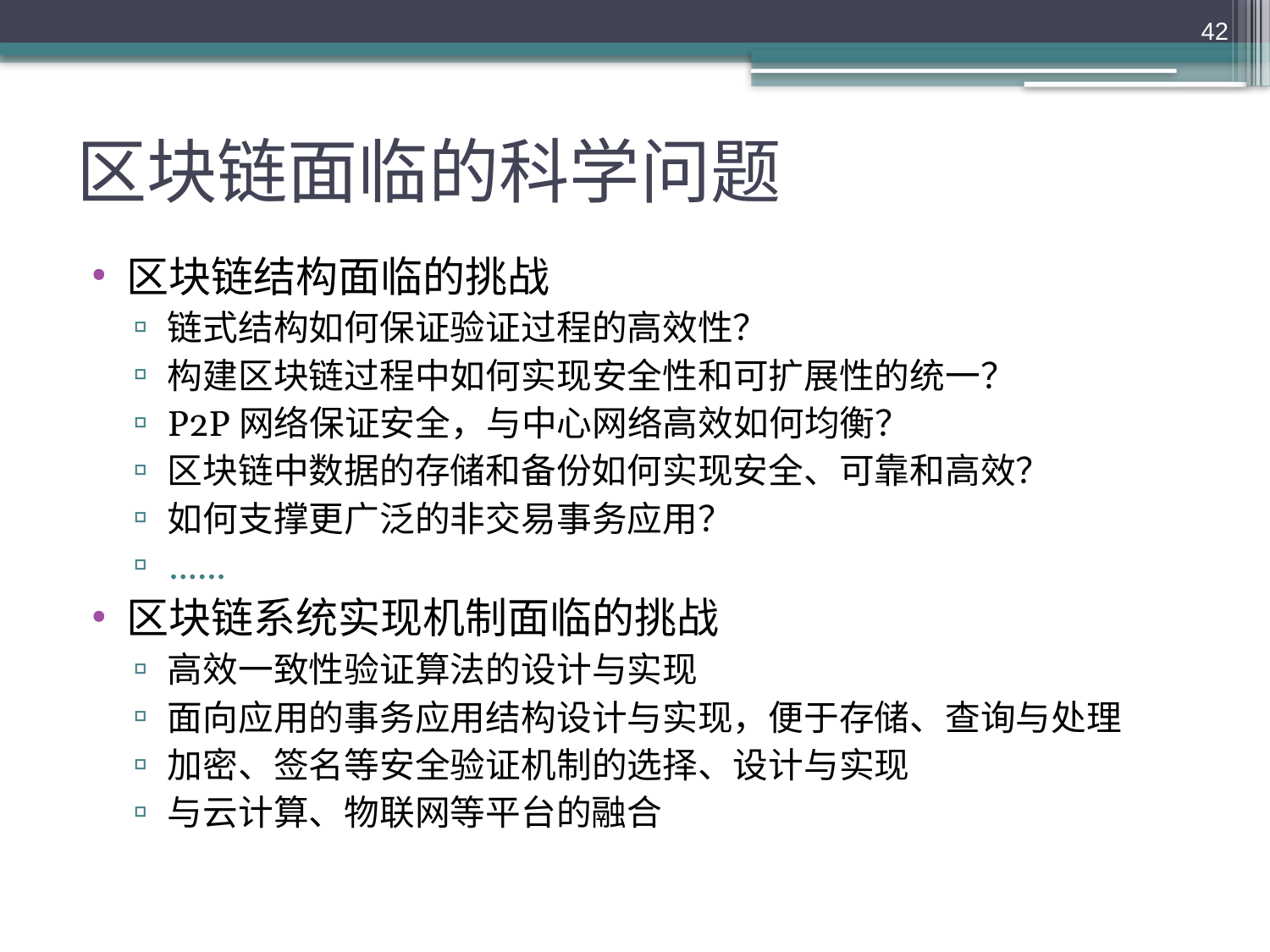

42

# 区块链面临的科学问题
区块链结构面临的挑战
链式结构如何保证验证过程的高效性？
构建区块链过程中如何实现安全性和可扩展性的统一？
P2P网络保证安全，与中心网络高效如何均衡？
区块链中数据的存储和备份如何实现安全、可靠和高效？
如何支撑更广泛的非交易事务应用？
……
区块链系统实现机制面临的挑战
高效一致性验证算法的设计与实现
面向应用的事务应用结构设计与实现，便于存储、查询与处理
加密、签名等安全验证机制的选择、设计与实现
与云计算、物联网等平台的融合